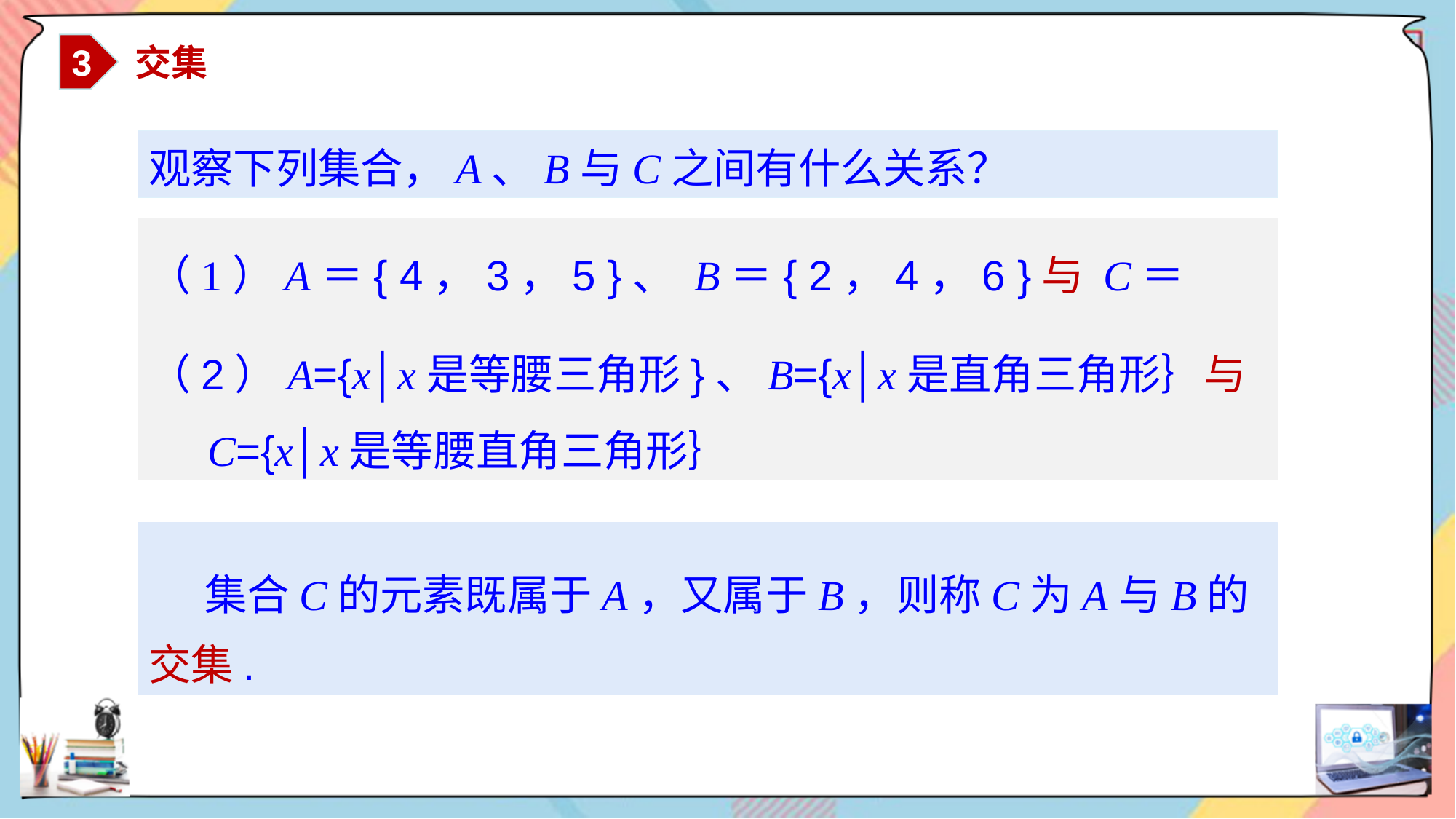

3
 交集
观察下列集合，A、B与C之间有什么关系？
（1）A＝{ 4，3，5 }、 B＝{ 2，4，6 }与 C＝{ 4 }.
（2）A={x│x是等腰三角形}、B={x│x是直角三角形｝与
     C={x│x是等腰直角三角形｝
   集合C的元素既属于A，又属于B，则称C为A与B的交集.